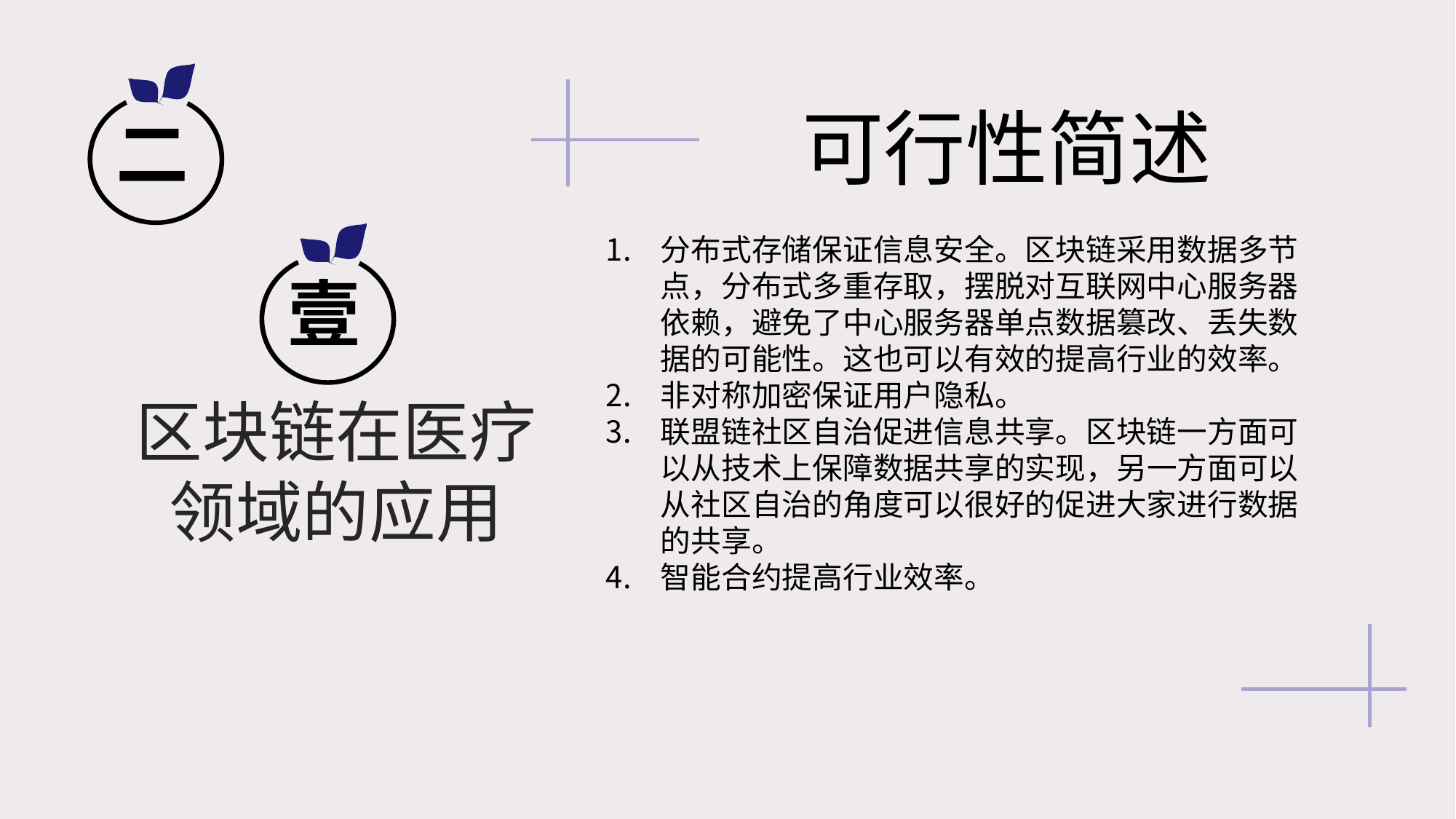

二
可行性简述

壹
分布式存储保证信息安全。区块链采用数据多节点，分布式多重存取，摆脱对互联网中心服务器依赖，避免了中心服务器单点数据篡改、丢失数据的可能性。这也可以有效的提高行业的效率。
非对称加密保证用户隐私。
联盟链社区自治促进信息共享。区块链一方面可以从技术上保障数据共享的实现，另一方面可以从社区自治的角度可以很好的促进大家进行数据的共享。
智能合约提高行业效率。
区块链在医疗
领域的应用